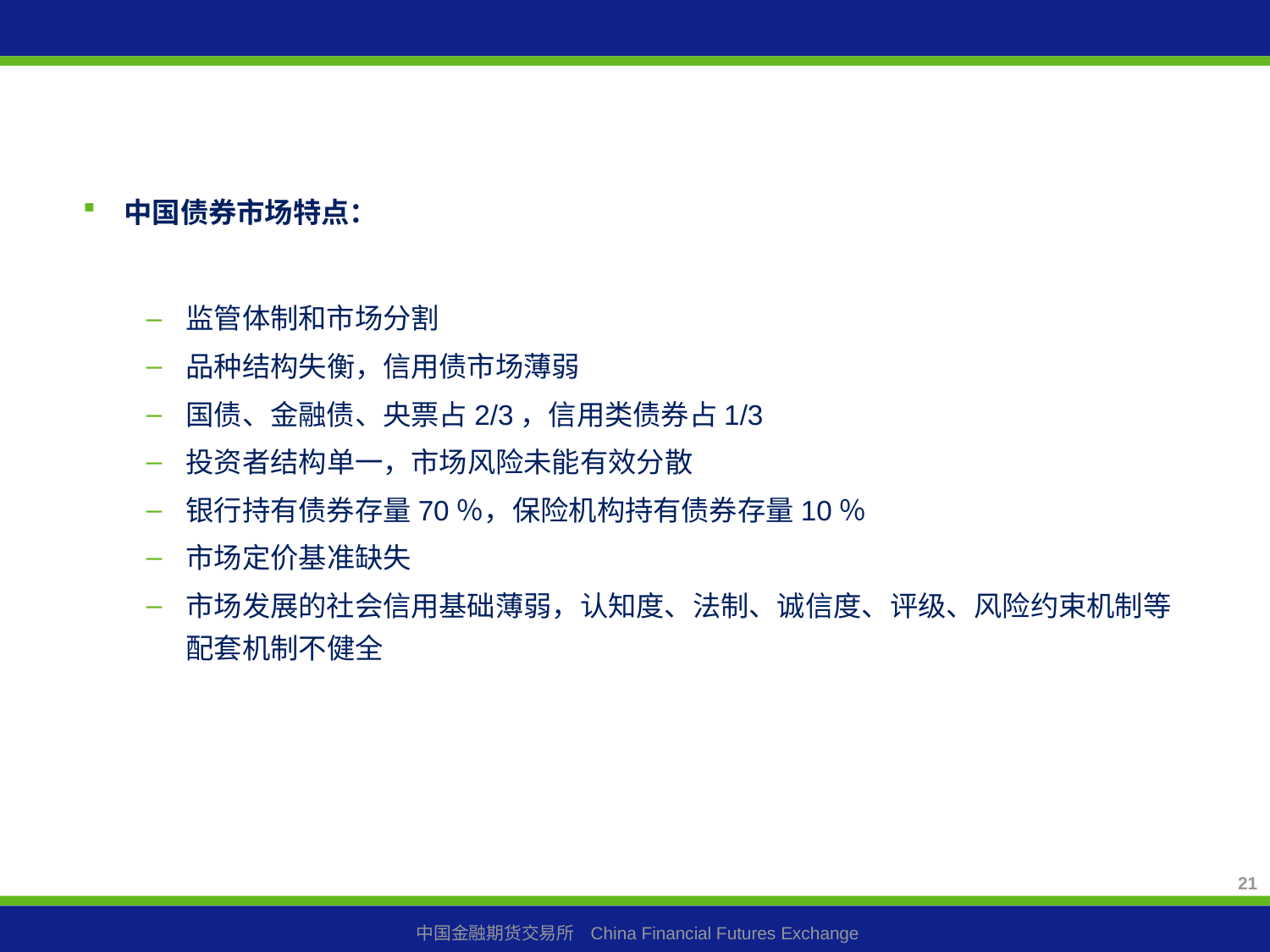

中国债券市场特点：

监管体制和市场分割
品种结构失衡，信用债市场薄弱
国债、金融债、央票占2/3，信用类债券占1/3
投资者结构单一，市场风险未能有效分散
银行持有债券存量70％，保险机构持有债券存量10％
市场定价基准缺失
市场发展的社会信用基础薄弱，认知度、法制、诚信度、评级、风险约束机制等配套机制不健全

21